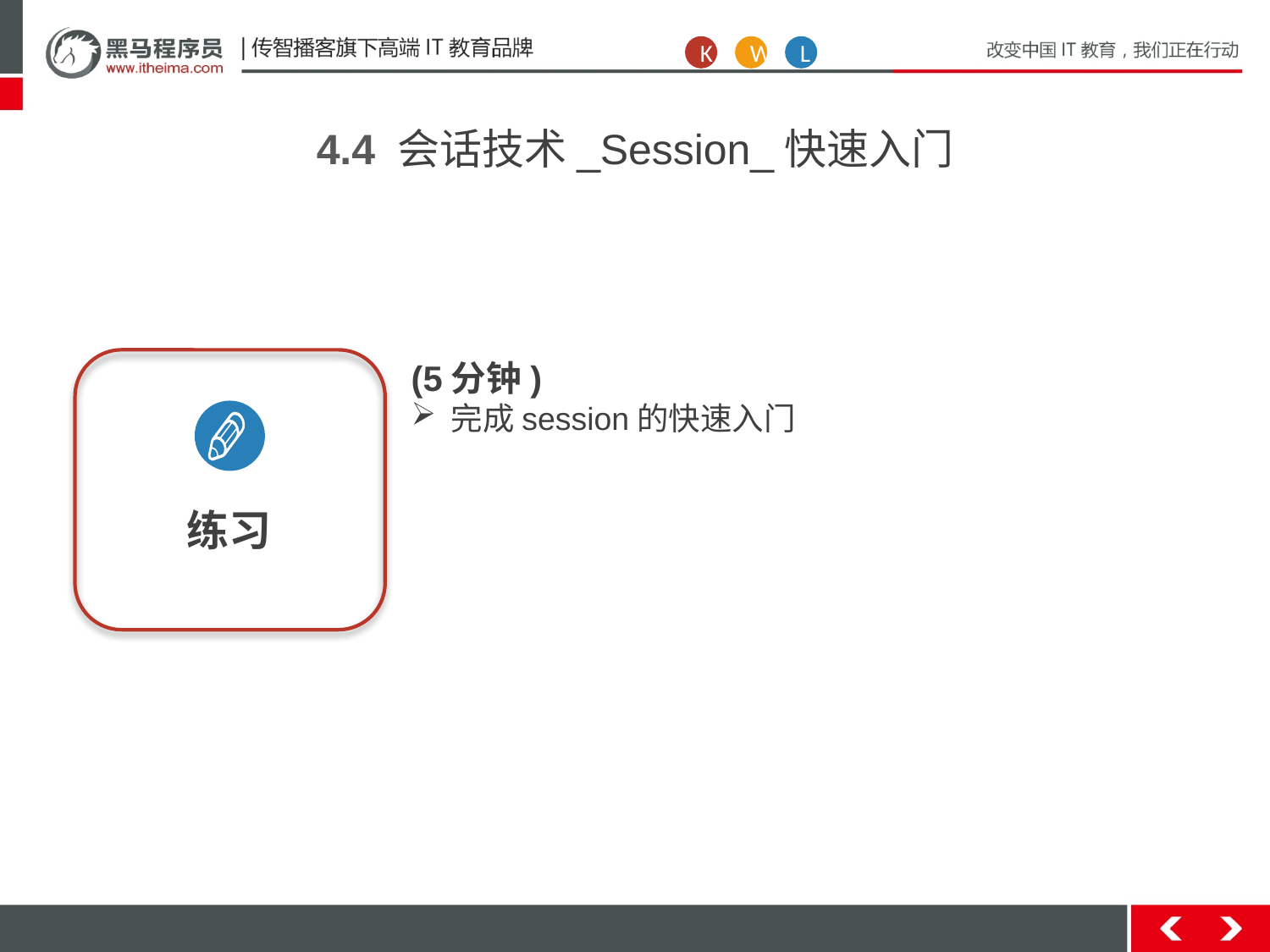

K
W
L
4.4 会话技术_Session_快速入门

练习
(5分钟)
完成session的快速入门